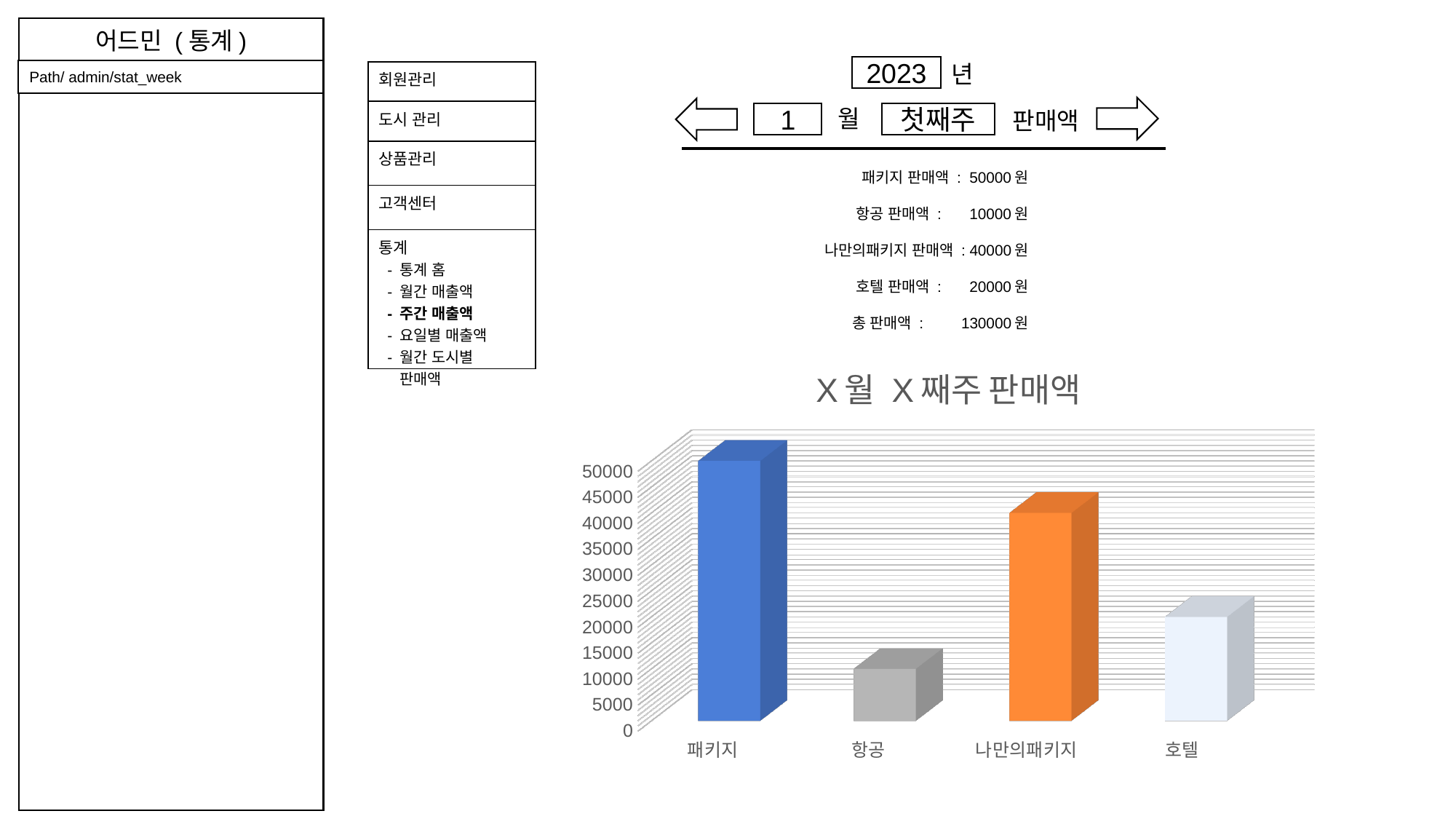

어드민 (통계)
년
2023
Path/ admin/stat_week
| 회원관리 |
| --- |
| 도시 관리 |
| 상품관리 |
| 고객센터 |
| 통계 - 통계 홈 - 월간 매출액 - 주간 매출액 - 요일별 매출액 - 월간 도시별 판매액 |

월

판매액
1
첫째주
패키지 판매액 :  50000원

항공 판매액 :	 10000원

나만의패키지 판매액 : 40000원

호텔 판매액 :	 20000원

총 판매액 : 	130000원

[unsupported chart]

comment